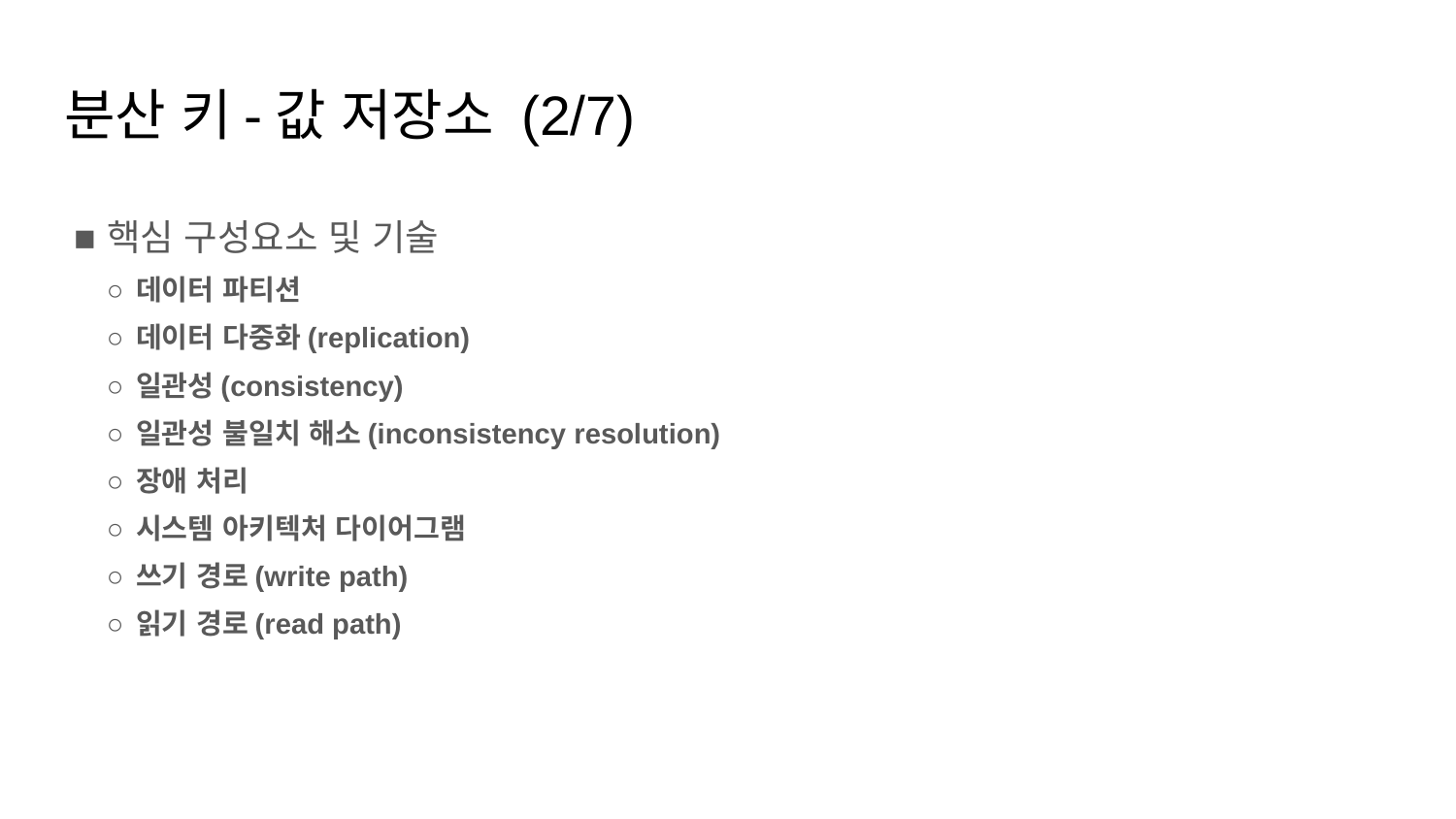

# 분산 키-값 저장소 (2/7)
핵심 구성요소 및 기술
데이터 파티션
데이터 다중화(replication)
일관성(consistency)
일관성 불일치 해소(inconsistency resolution)
장애 처리
시스템 아키텍처 다이어그램
쓰기 경로(write path)
읽기 경로(read path)